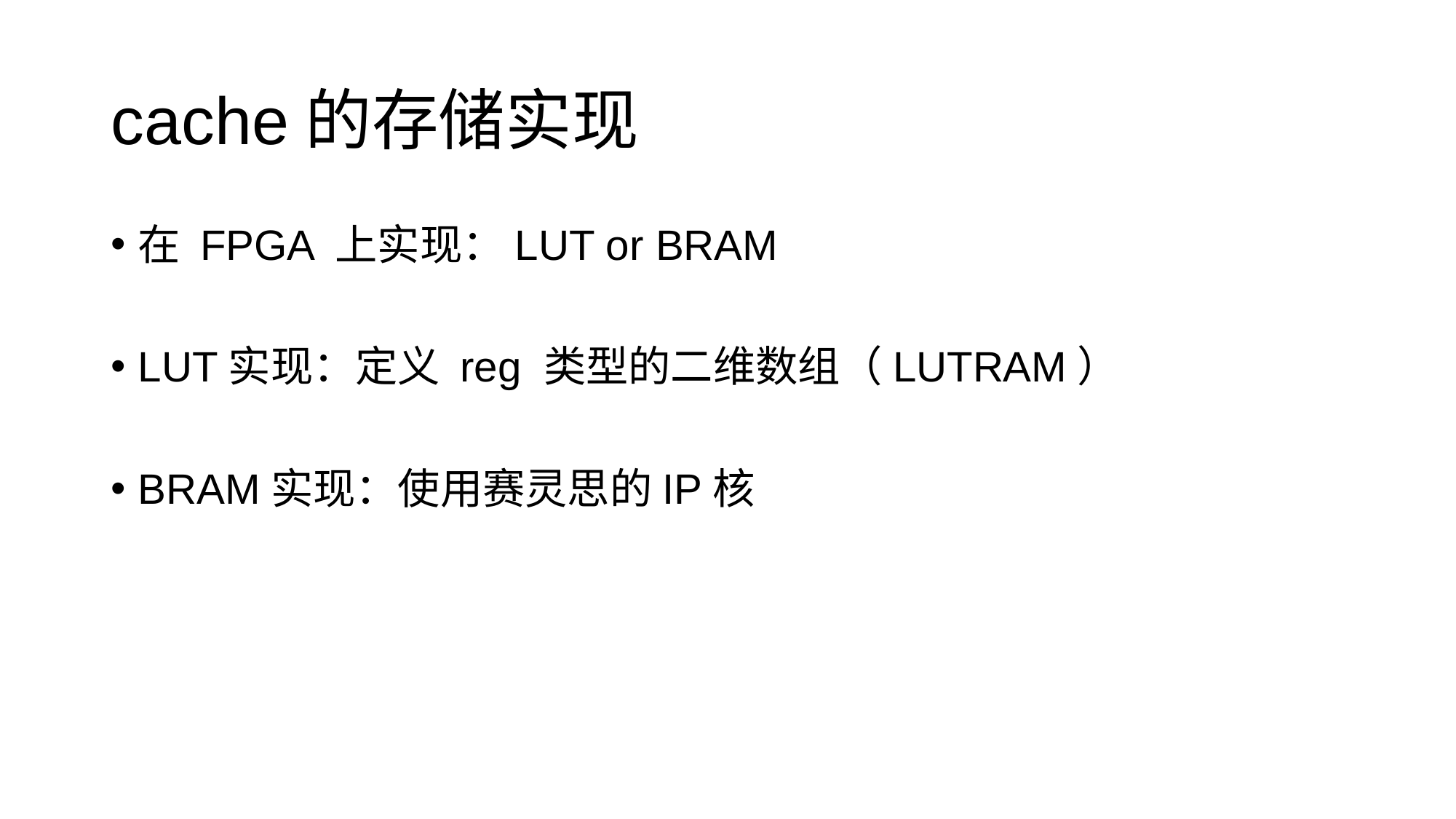

# cache的存储实现
在 FPGA 上实现：LUT or BRAM

LUT实现：定义 reg 类型的二维数组（LUTRAM）

BRAM实现：使用赛灵思的IP核